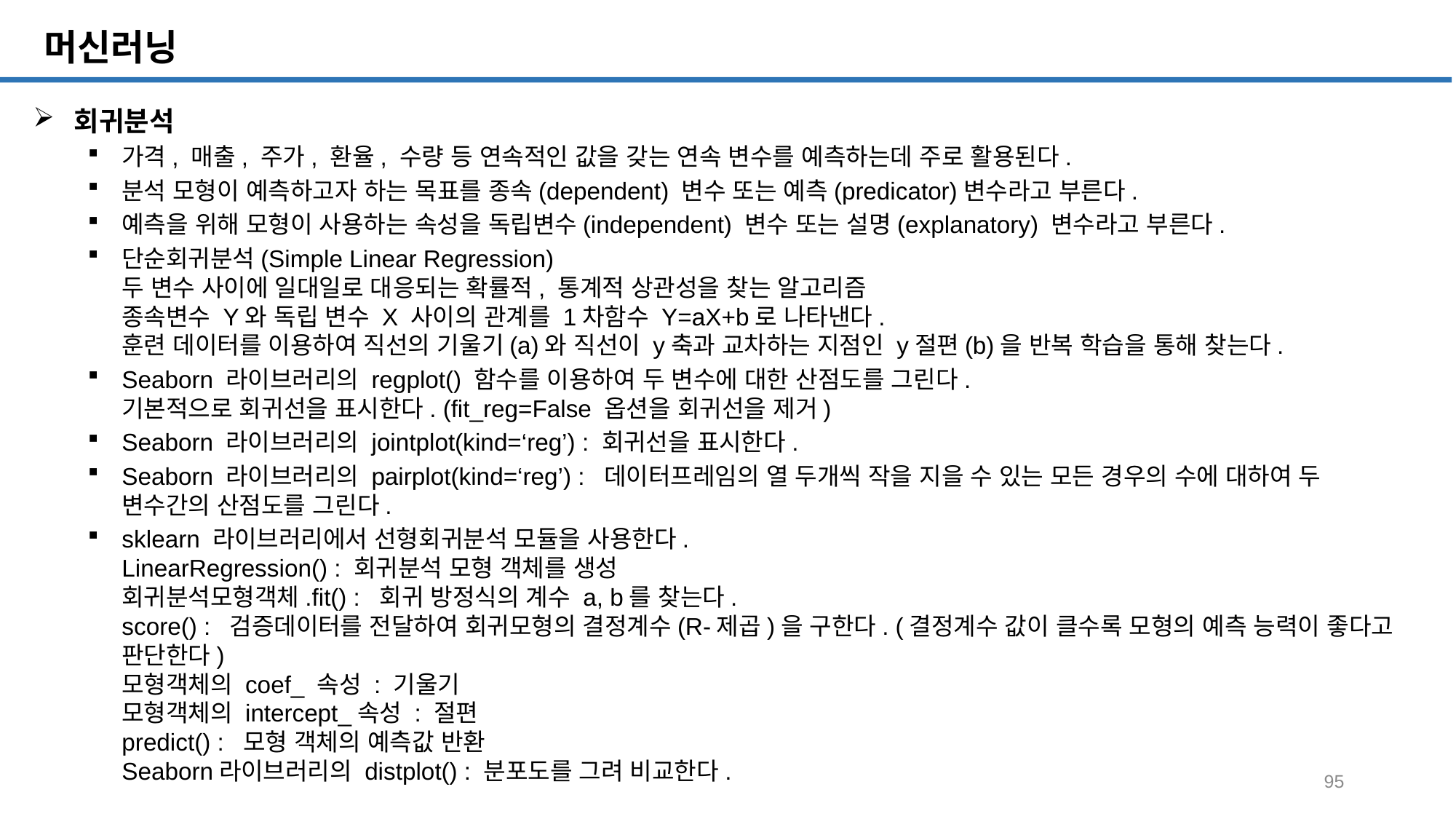

SQL 튜닝 개요
# 머신러닝

회귀분석
가격, 매출, 주가, 환율, 수량 등 연속적인 값을 갖는 연속 변수를 예측하는데 주로 활용된다.
분석 모형이 예측하고자 하는 목표를 종속(dependent) 변수 또는 예측(predicator)변수라고 부른다.
예측을 위해 모형이 사용하는 속성을 독립변수(independent) 변수 또는 설명(explanatory) 변수라고 부른다.
단순회귀분석(Simple Linear Regression)
두 변수 사이에 일대일로 대응되는 확률적, 통계적 상관성을 찾는 알고리즘
종속변수 Y와 독립 변수 X 사이의 관계를 1차함수 Y=aX+b로 나타낸다.
훈련 데이터를 이용하여 직선의 기울기(a)와 직선이 y축과 교차하는 지점인 y절편(b)을 반복 학습을 통해 찾는다.
Seaborn 라이브러리의 regplot() 함수를 이용하여 두 변수에 대한 산점도를 그린다.
기본적으로 회귀선을 표시한다. (fit_reg=False 옵션을 회귀선을 제거)
Seaborn 라이브러리의 jointplot(kind=‘reg’) : 회귀선을 표시한다.
Seaborn 라이브러리의 pairplot(kind=‘reg’) :  데이터프레임의 열 두개씩 작을 지을 수 있는 모든 경우의 수에 대하여 두 변수간의 산점도를 그린다.
sklearn 라이브러리에서 선형회귀분석 모듈을 사용한다.
LinearRegression() : 회귀분석 모형 객체를 생성
회귀분석모형객체.fit() :  회귀 방정식의 계수 a, b를 찾는다.
score() :  검증데이터를 전달하여 회귀모형의 결정계수(R-제곱)을 구한다. (결정계수 값이 클수록 모형의 예측 능력이 좋다고 판단한다)
모형객체의 coef_ 속성 : 기울기
모형객체의 intercept_속성 : 절편
predict() :  모형 객체의 예측값 반환
Seaborn라이브러리의 distplot() : 분포도를 그려 비교한다.
95